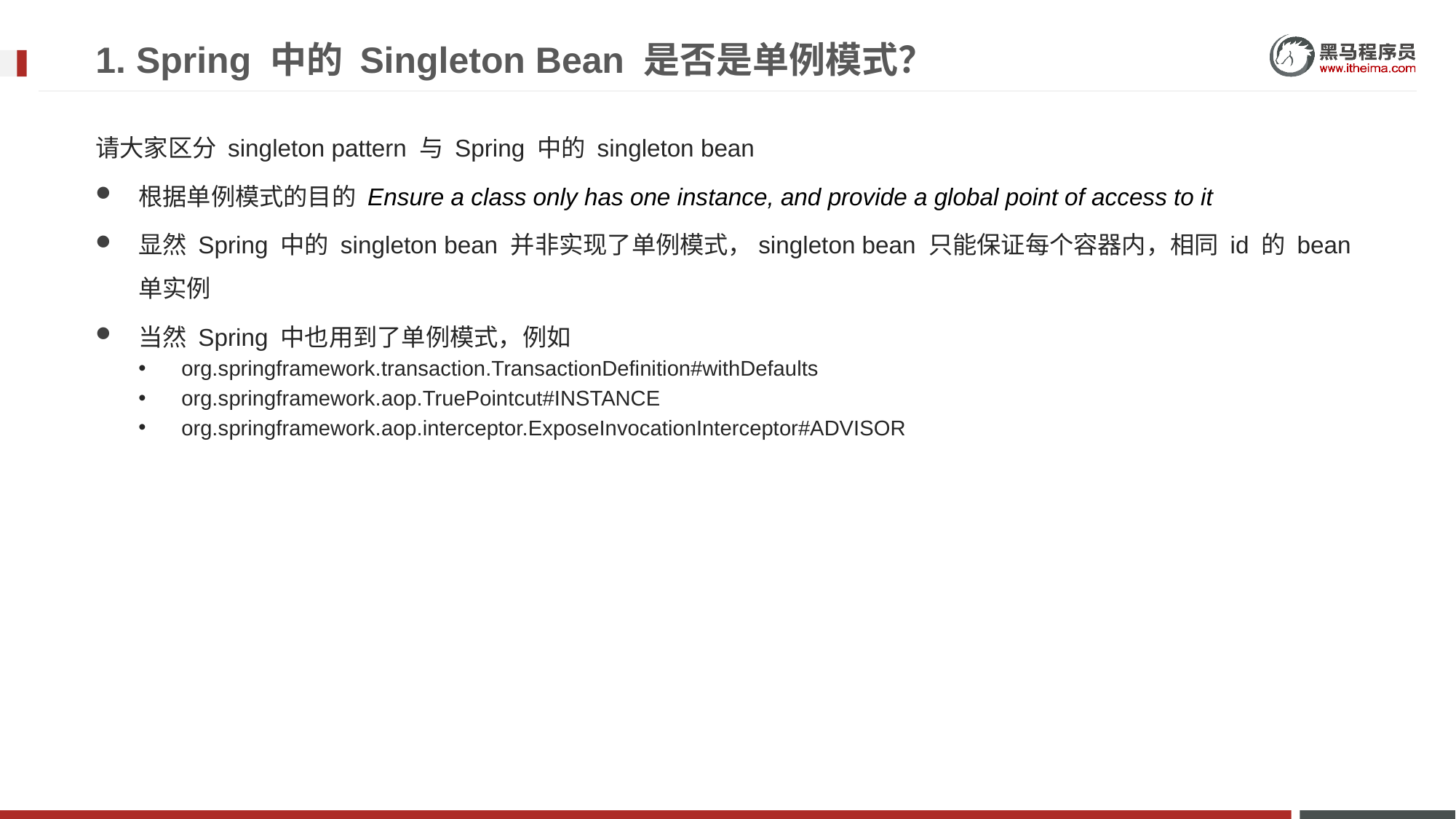

# 1. Spring 中的 Singleton Bean 是否是单例模式？
请大家区分 singleton pattern 与 Spring 中的 singleton bean
根据单例模式的目的 Ensure a class only has one instance, and provide a global point of access to it
显然 Spring 中的 singleton bean 并非实现了单例模式，singleton bean 只能保证每个容器内，相同 id 的 bean 单实例
当然 Spring 中也用到了单例模式，例如
org.springframework.transaction.TransactionDefinition#withDefaults
org.springframework.aop.TruePointcut#INSTANCE
org.springframework.aop.interceptor.ExposeInvocationInterceptor#ADVISOR